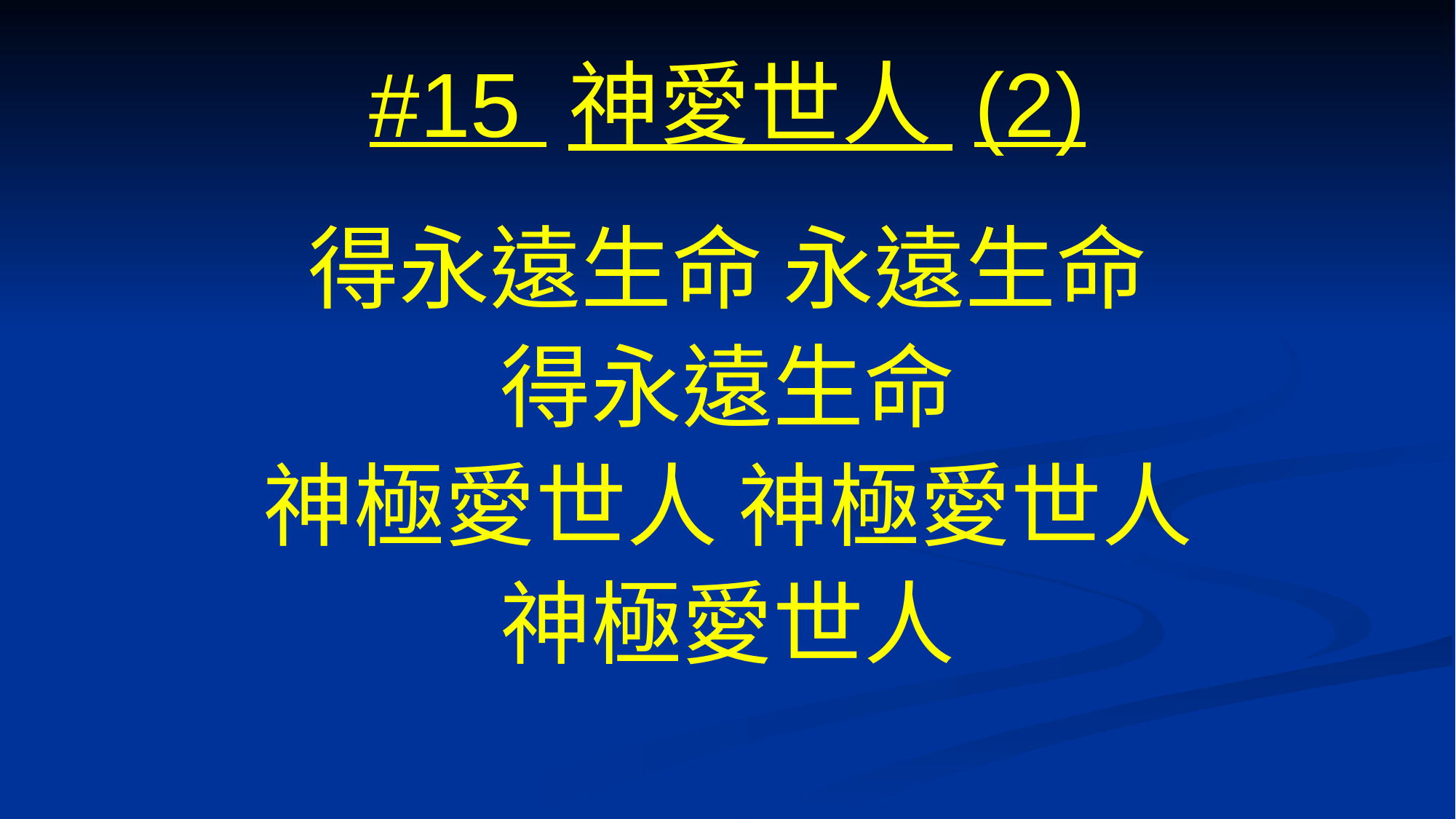

# #15 神愛世人 (2)
得永遠生命 永遠生命
得永遠生命
神極愛世人 神極愛世人
神極愛世人